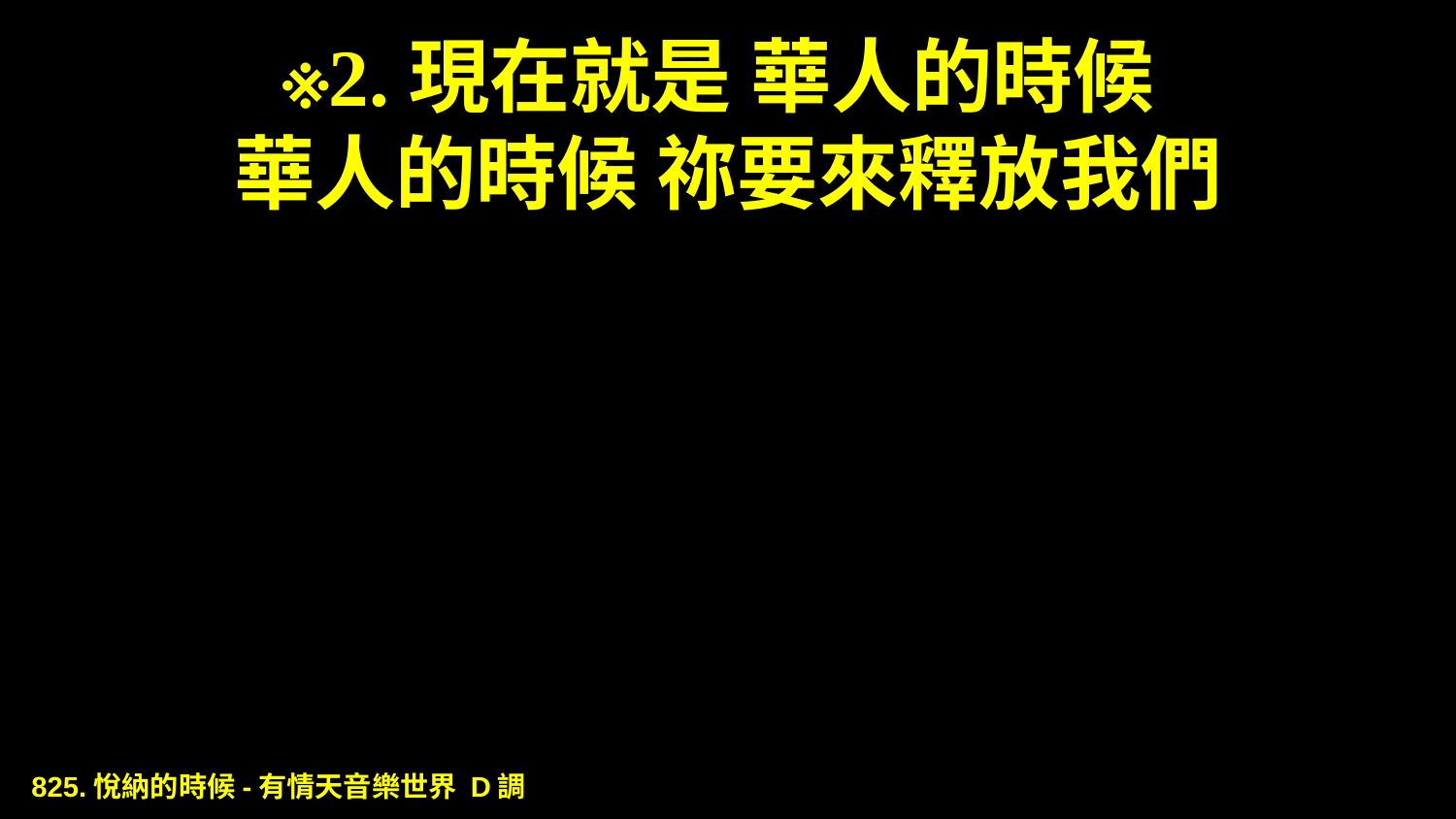

# ※2.現在就是 華人的時候 華人的時候 祢要來釋放我們
825.悅納的時候-有情天音樂世界 D調